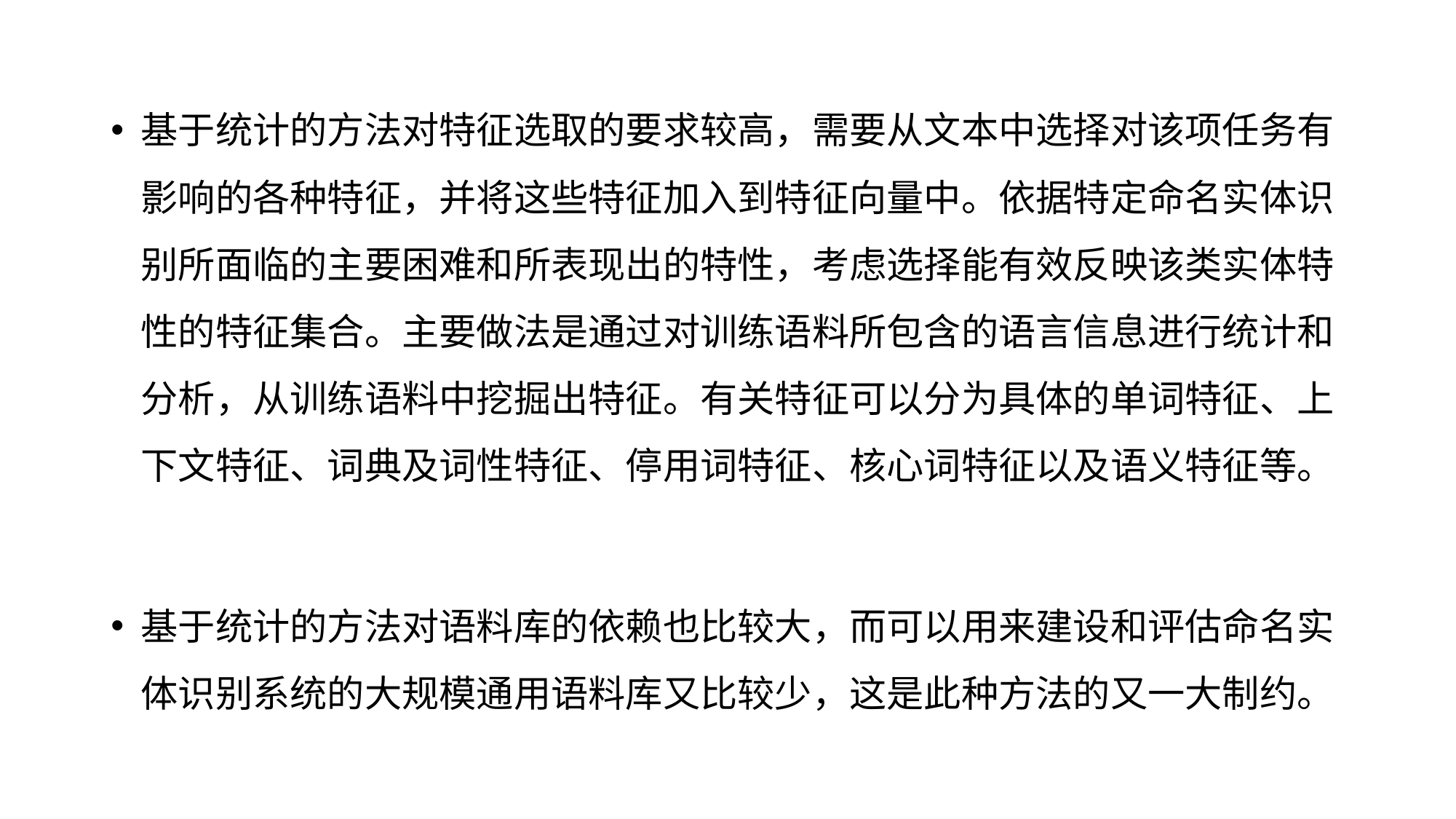

基于统计的方法对特征选取的要求较高，需要从文本中选择对该项任务有影响的各种特征，并将这些特征加入到特征向量中。依据特定命名实体识别所面临的主要困难和所表现出的特性，考虑选择能有效反映该类实体特性的特征集合。主要做法是通过对训练语料所包含的语言信息进行统计和分析，从训练语料中挖掘出特征。有关特征可以分为具体的单词特征、上下文特征、词典及词性特征、停用词特征、核心词特征以及语义特征等。

基于统计的方法对语料库的依赖也比较大，而可以用来建设和评估命名实体识别系统的大规模通用语料库又比较少，这是此种方法的又一大制约。